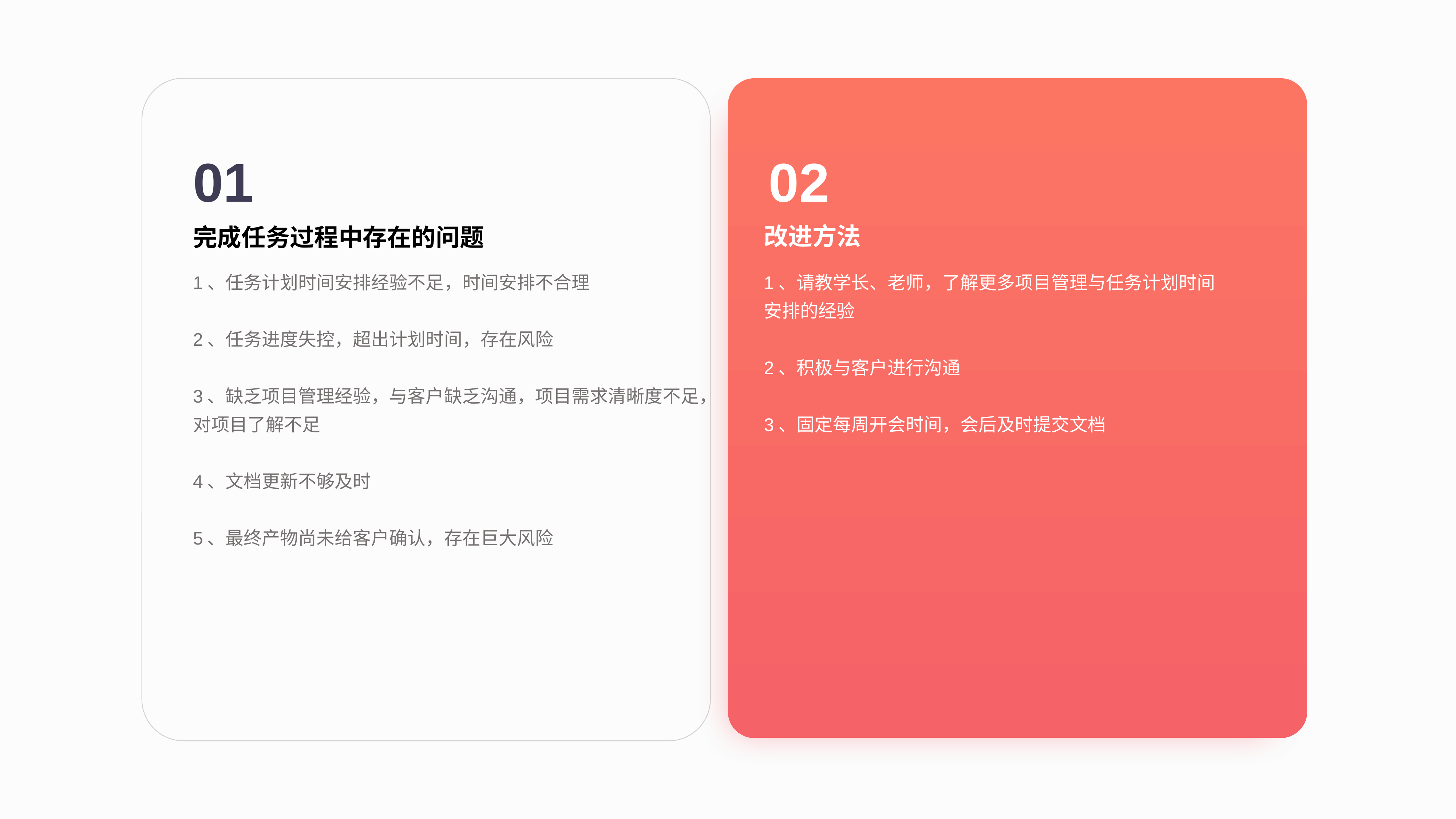

01
02
改进方法
完成任务过程中存在的问题
1、任务计划时间安排经验不足，时间安排不合理

2、任务进度失控，超出计划时间，存在风险

3、缺乏项目管理经验，与客户缺乏沟通，项目需求清晰度不足，对项目了解不足

4、文档更新不够及时

5、最终产物尚未给客户确认，存在巨大风险
1、请教学长、老师，了解更多项目管理与任务计划时间安排的经验

2、积极与客户进行沟通

3、固定每周开会时间，会后及时提交文档